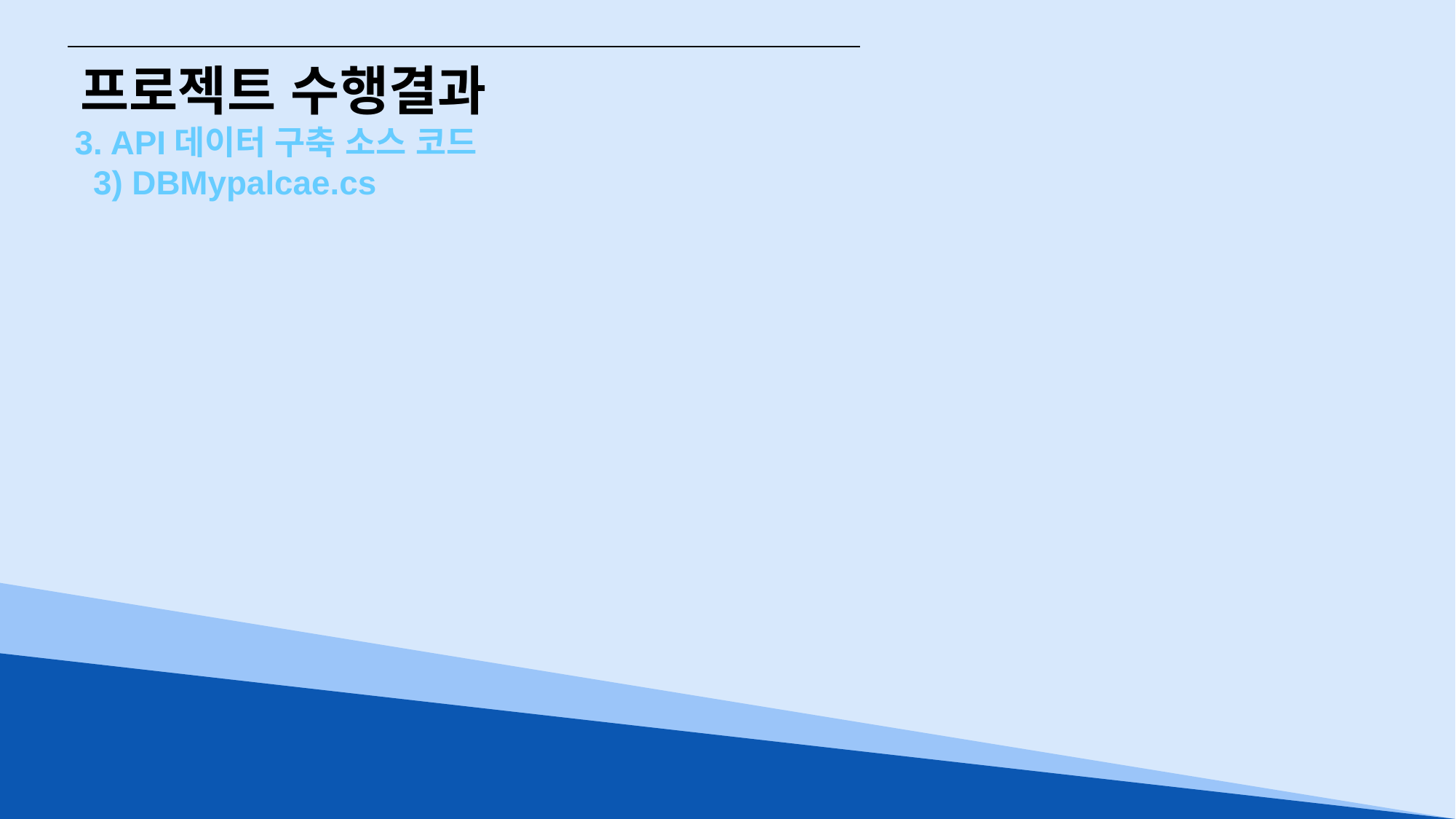

프로젝트 수행결과
3. API데이터 구축 소스 코드
  3) DBMypalcae.cs